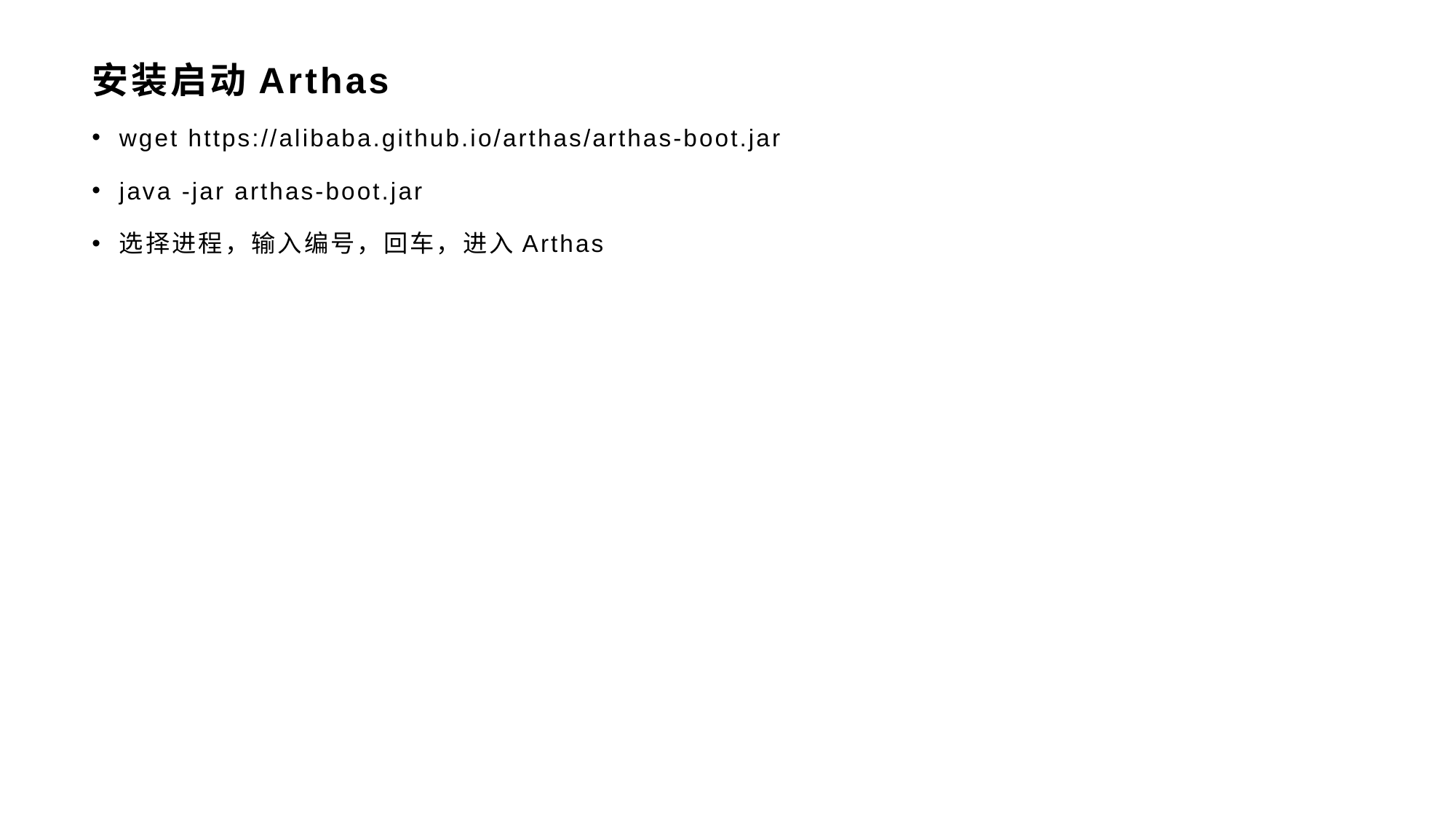

# 安装启动Arthas
wget https://alibaba.github.io/arthas/arthas-boot.jar
java -jar arthas-boot.jar
选择进程，输入编号，回车，进入Arthas